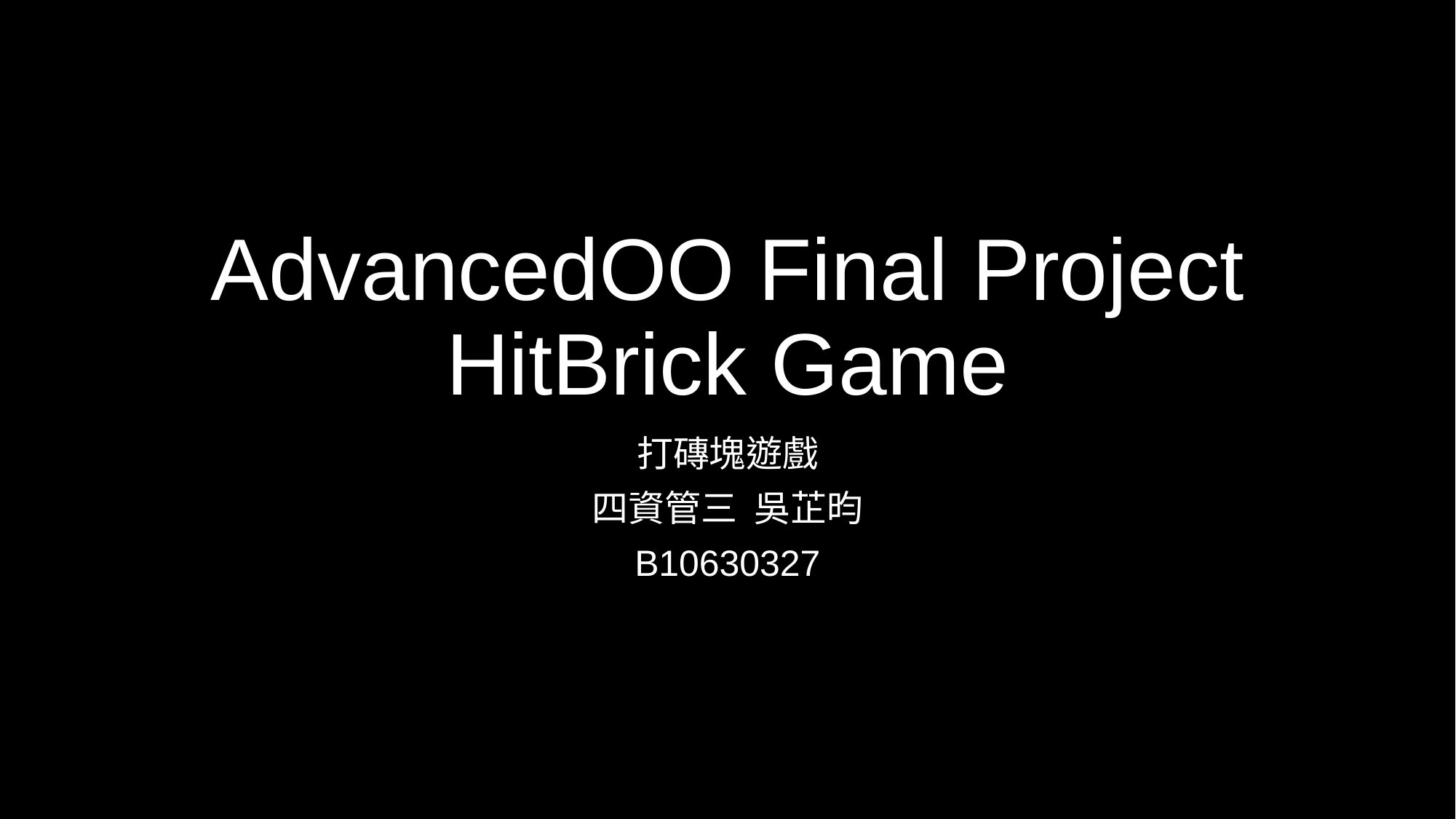

# AdvancedOO Final Project HitBrick Game
打磚塊遊戲
四資管三  吳芷昀
B10630327